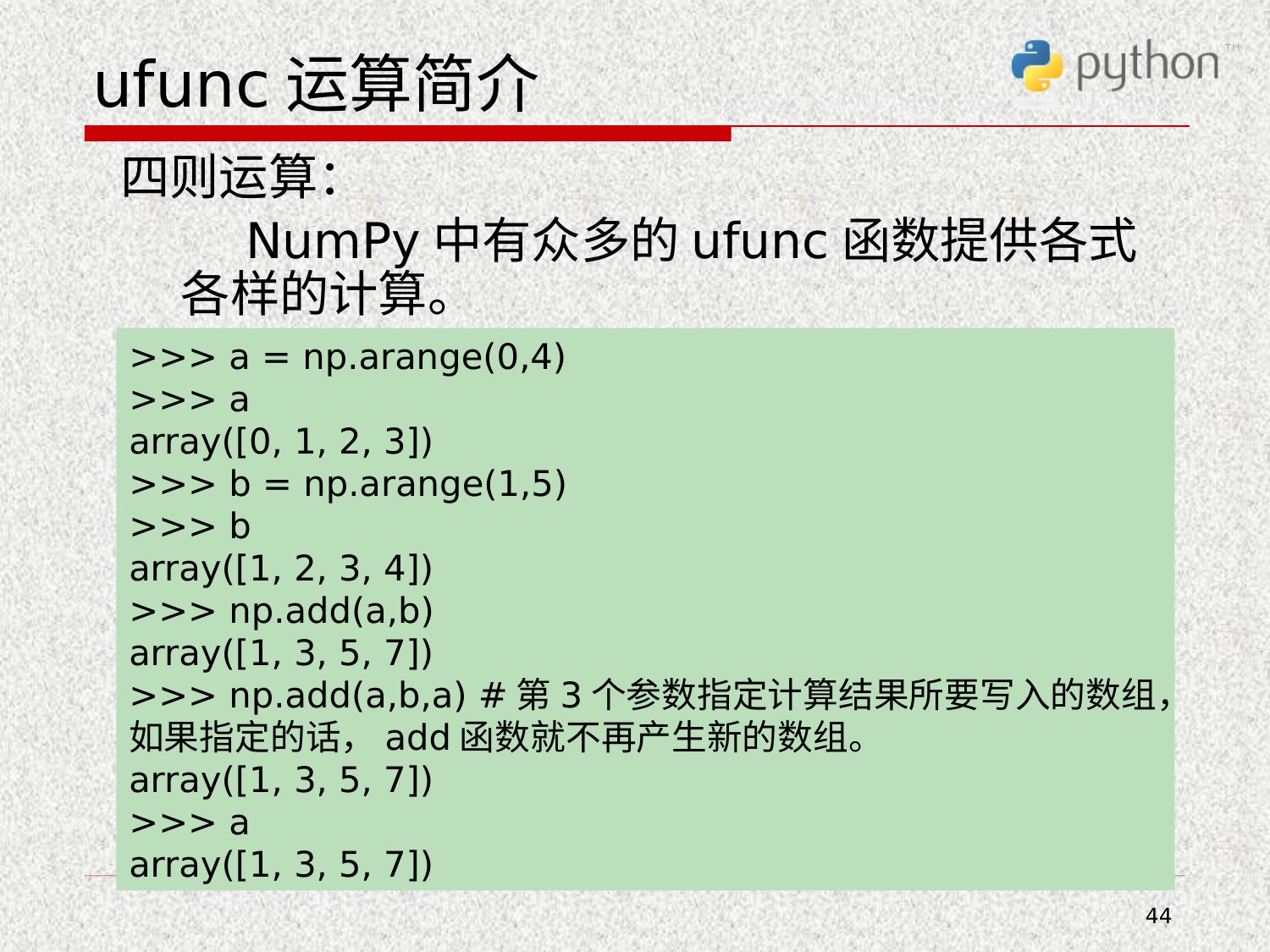

# ufunc运算简介
四则运算：
        NumPy中有众多的ufunc函数提供各式各样的计算。

>>> a = np.arange(0,4)
>>> a
array([0, 1, 2, 3])
>>> b = np.arange(1,5)
>>> b
array([1, 2, 3, 4])
>>> np.add(a,b)
array([1, 3, 5, 7])
>>> np.add(a,b,a) #第3个参数指定计算结果所要写入的数组，如果指定的话，add函数就不再产生新的数组。
array([1, 3, 5, 7])
>>> a
array([1, 3, 5, 7])
44